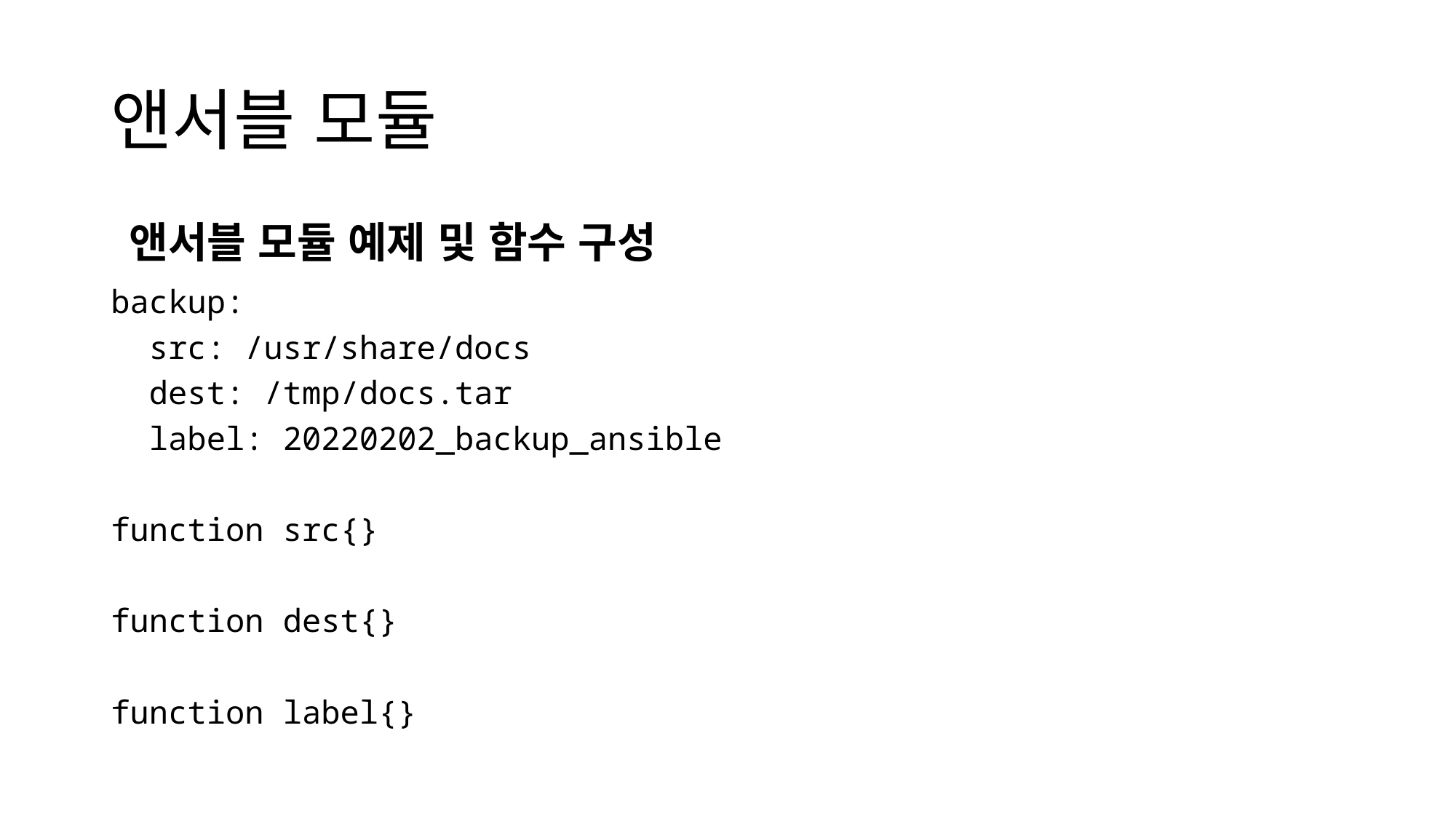

# 앤서블 모듈
앤서블 모듈 예제 및 함수 구성
backup:
  src: /usr/share/docs
  dest: /tmp/docs.tar
  label: 20220202_backup_ansible

function src{}

function dest{}

function label{}